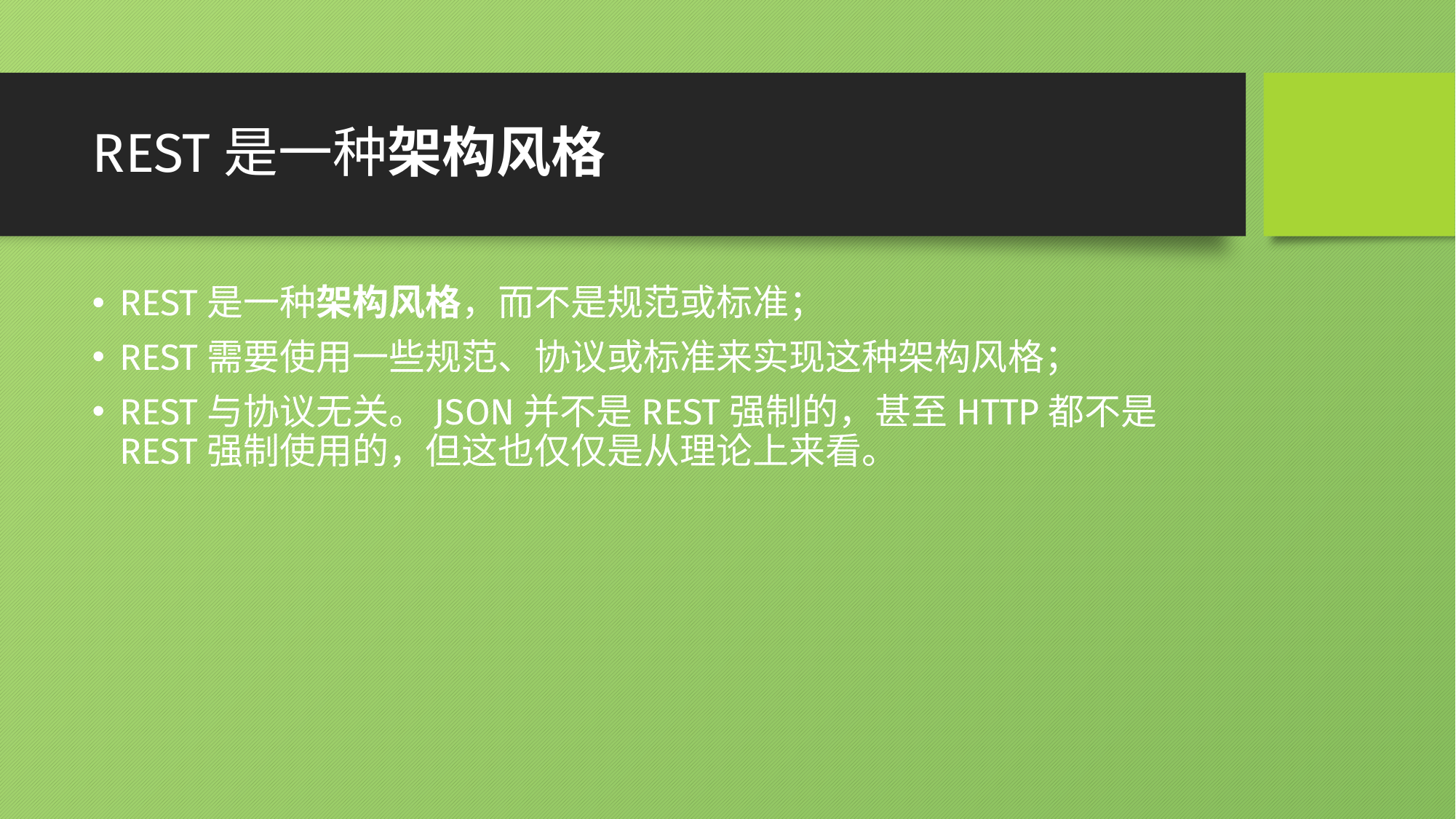

# REST是一种架构风格
REST是一种架构风格，而不是规范或标准；
REST需要使用一些规范、协议或标准来实现这种架构风格；
REST与协议无关。JSON并不是REST强制的，甚至HTTP都不是REST强制使用的，但这也仅仅是从理论上来看。